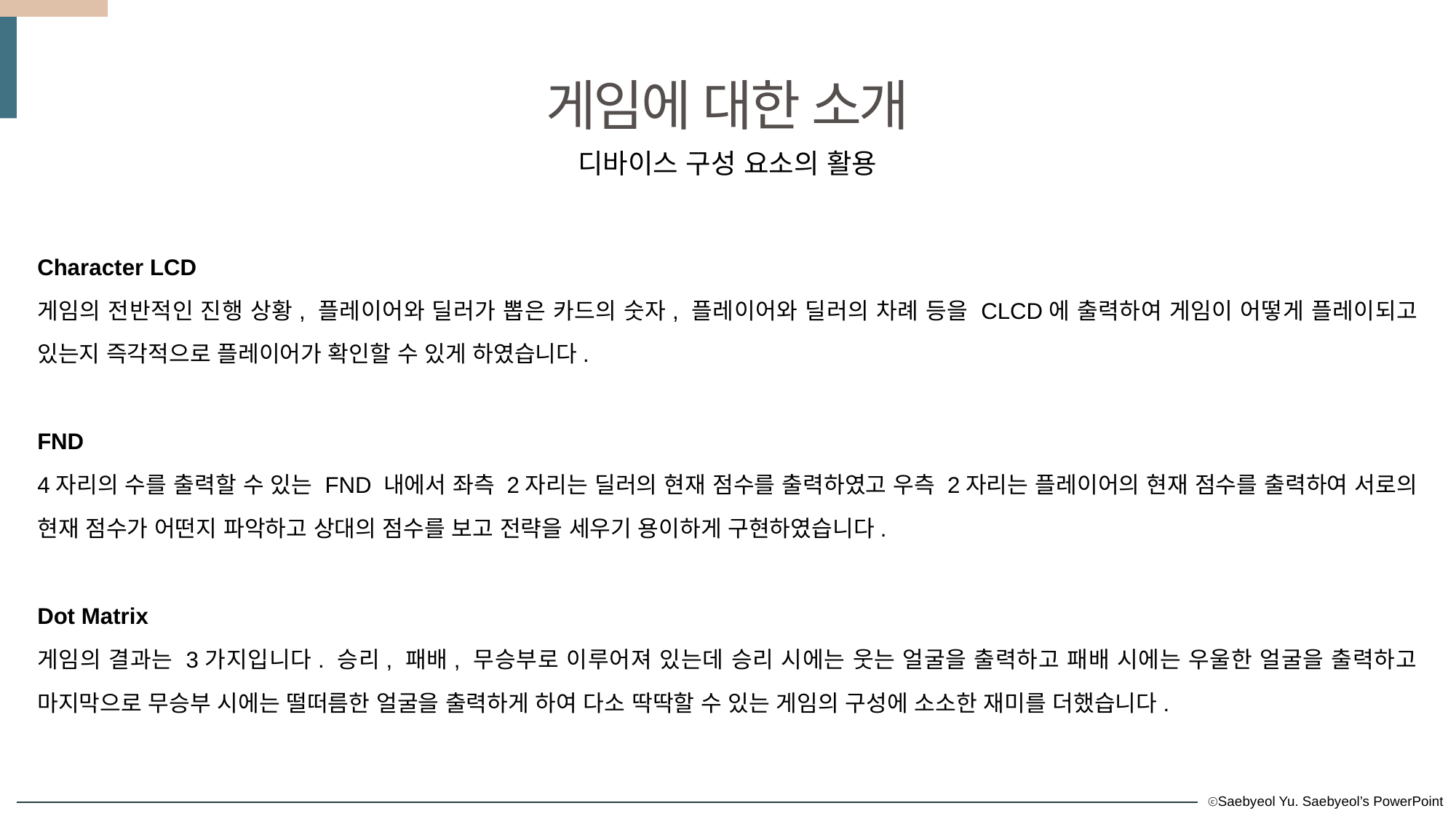

게임에 대한 소개

디바이스 구성 요소의 활용
Character LCD
게임의 전반적인 진행 상황, 플레이어와 딜러가 뽑은 카드의 숫자, 플레이어와 딜러의 차례 등을 CLCD에 출력하여 게임이 어떻게 플레이되고 있는지 즉각적으로 플레이어가 확인할 수 있게 하였습니다.

FND
4자리의 수를 출력할 수 있는 FND 내에서 좌측 2자리는 딜러의 현재 점수를 출력하였고 우측 2자리는 플레이어의 현재 점수를 출력하여 서로의 현재 점수가 어떤지 파악하고 상대의 점수를 보고 전략을 세우기 용이하게 구현하였습니다.

Dot Matrix
게임의 결과는 3가지입니다. 승리, 패배, 무승부로 이루어져 있는데 승리 시에는 웃는 얼굴을 출력하고 패배 시에는 우울한 얼굴을 출력하고 마지막으로 무승부 시에는 떨떠름한 얼굴을 출력하게 하여 다소 딱딱할 수 있는 게임의 구성에 소소한 재미를 더했습니다.